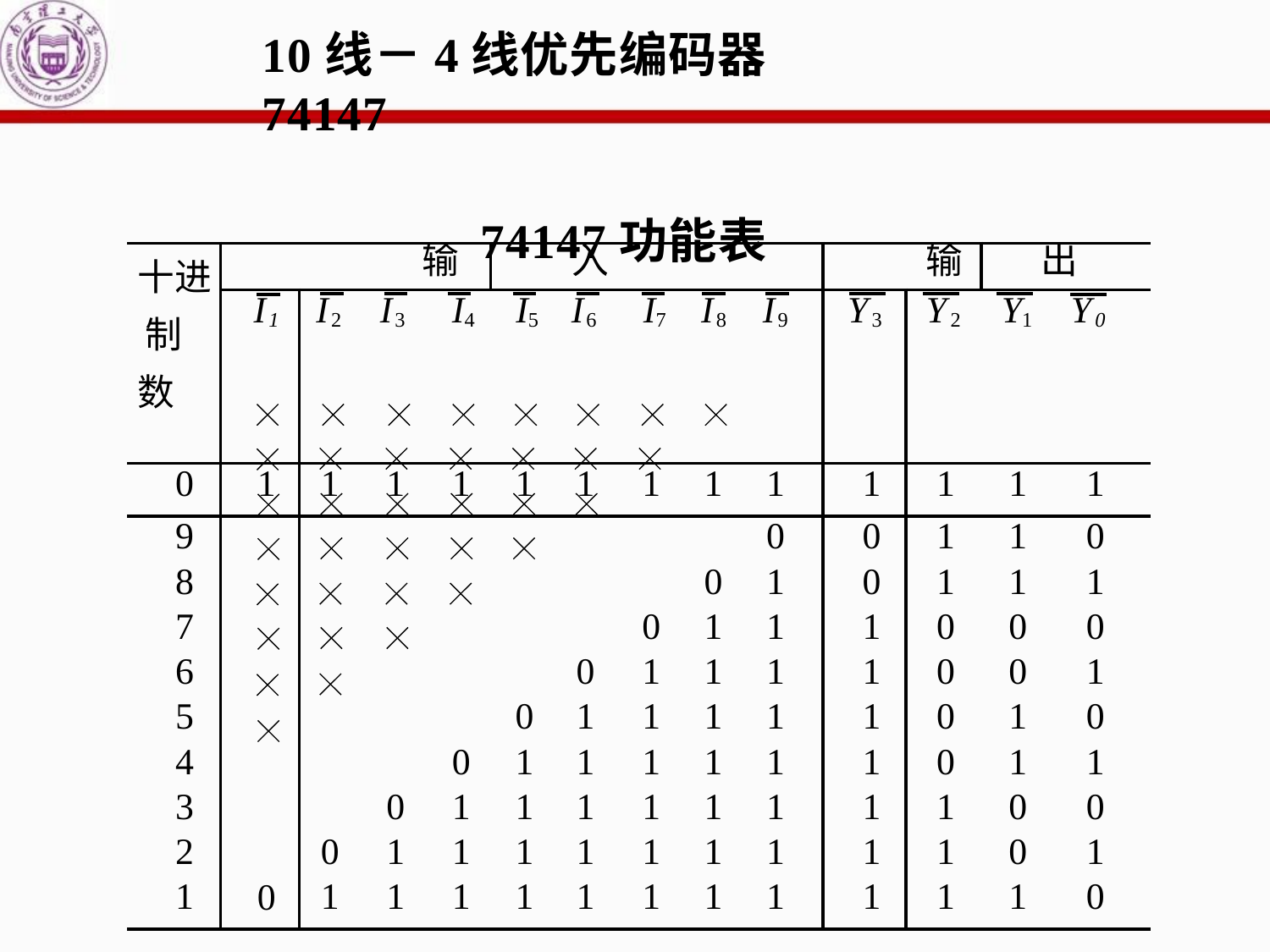

10线－4线优先编码器74147

74147功能表
| 十进 制数 | 输 |  |  |  |  | 入 |  |  |  | 输 |  |  | 出 |
| --- | --- | --- | --- | --- | --- | --- | --- | --- | --- | --- | --- | --- | --- |
|  | I1 | I2 | I3 | I4 | I5 | I6 | I7 | I8 | I9 | Y3 | Y2 | Y1 | Y0 |
| 0 | 1 | 1 | 1 | 1 | 1 | 1 | 1 | 1 | 1 | 1 | 1 | 1 | 1 |
| 9 |  |  |  |  |  |  |  |  | 0 | 0 | 1 | 1 | 0 |
| 8 |  |  |  |  |  |  |  | 0 | 1 | 0 | 1 | 1 | 1 |
| 7 |  |  |  |  |  |  | 0 | 1 | 1 | 1 | 0 | 0 | 0 |
| 6 |  |  |  |  |  | 0 | 1 | 1 | 1 | 1 | 0 | 0 | 1 |
| 5 |  |  |  |  | 0 | 1 | 1 | 1 | 1 | 1 | 0 | 1 | 0 |
| 4 |  |  |  | 0 | 1 | 1 | 1 | 1 | 1 | 1 | 0 | 1 | 1 |
| 3 |  |  | 0 | 1 | 1 | 1 | 1 | 1 | 1 | 1 | 1 | 0 | 0 |
| 2 |  | 0 | 1 | 1 | 1 | 1 | 1 | 1 | 1 | 1 | 1 | 0 | 1 |
| 1 | 0 | 1 | 1 | 1 | 1 | 1 | 1 | 1 | 1 | 1 | 1 | 1 | 0 |